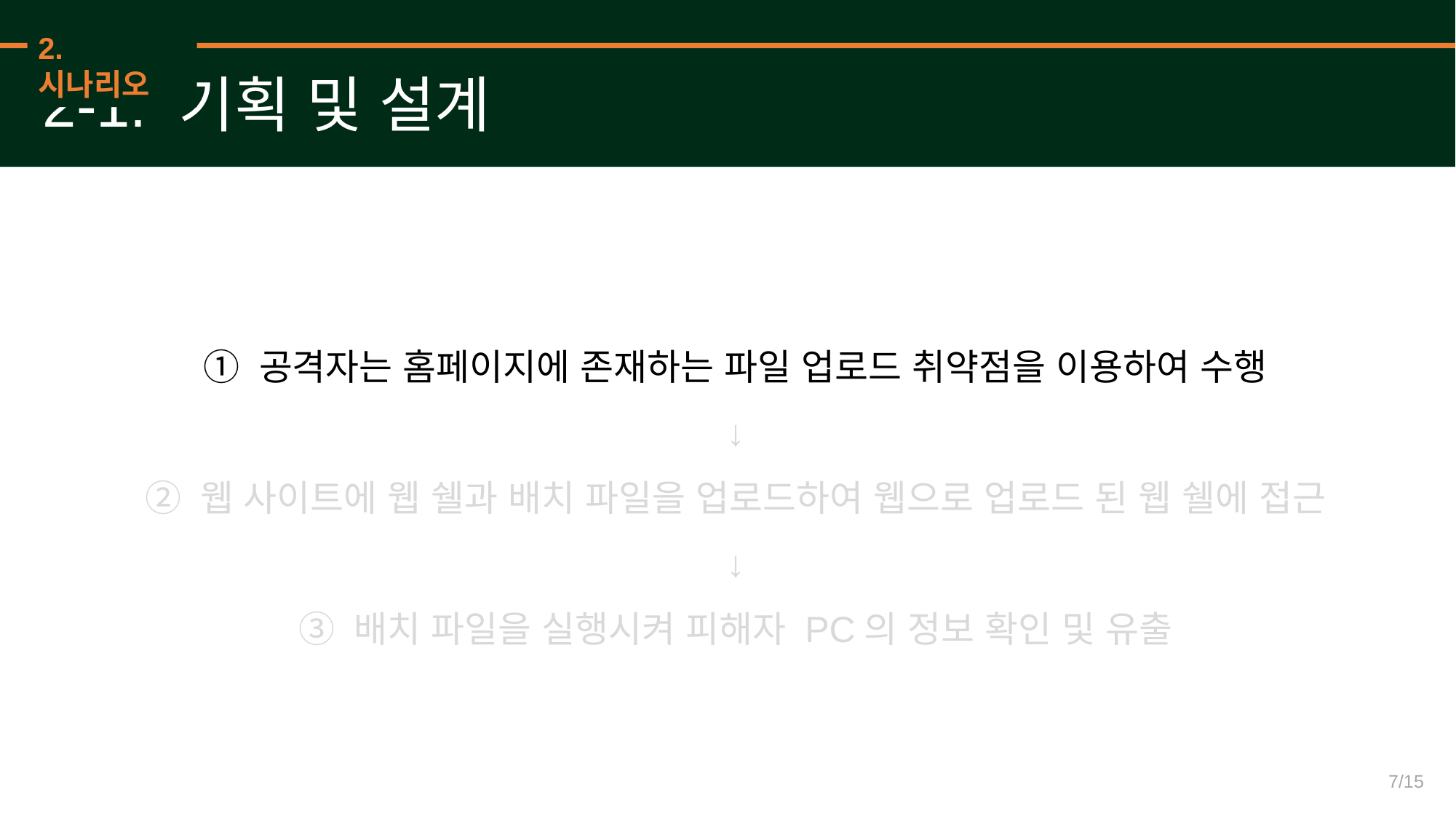

2. 시나리오
2-1. 기획 및 설계

① 공격자는 홈페이지에 존재하는 파일 업로드 취약점을 이용하여 수행
↓
② 웹 사이트에 웹 쉘과 배치 파일을 업로드하여 웹으로 업로드 된 웹 쉘에 접근
↓
③ 배치 파일을 실행시켜 피해자 PC의 정보 확인 및 유출